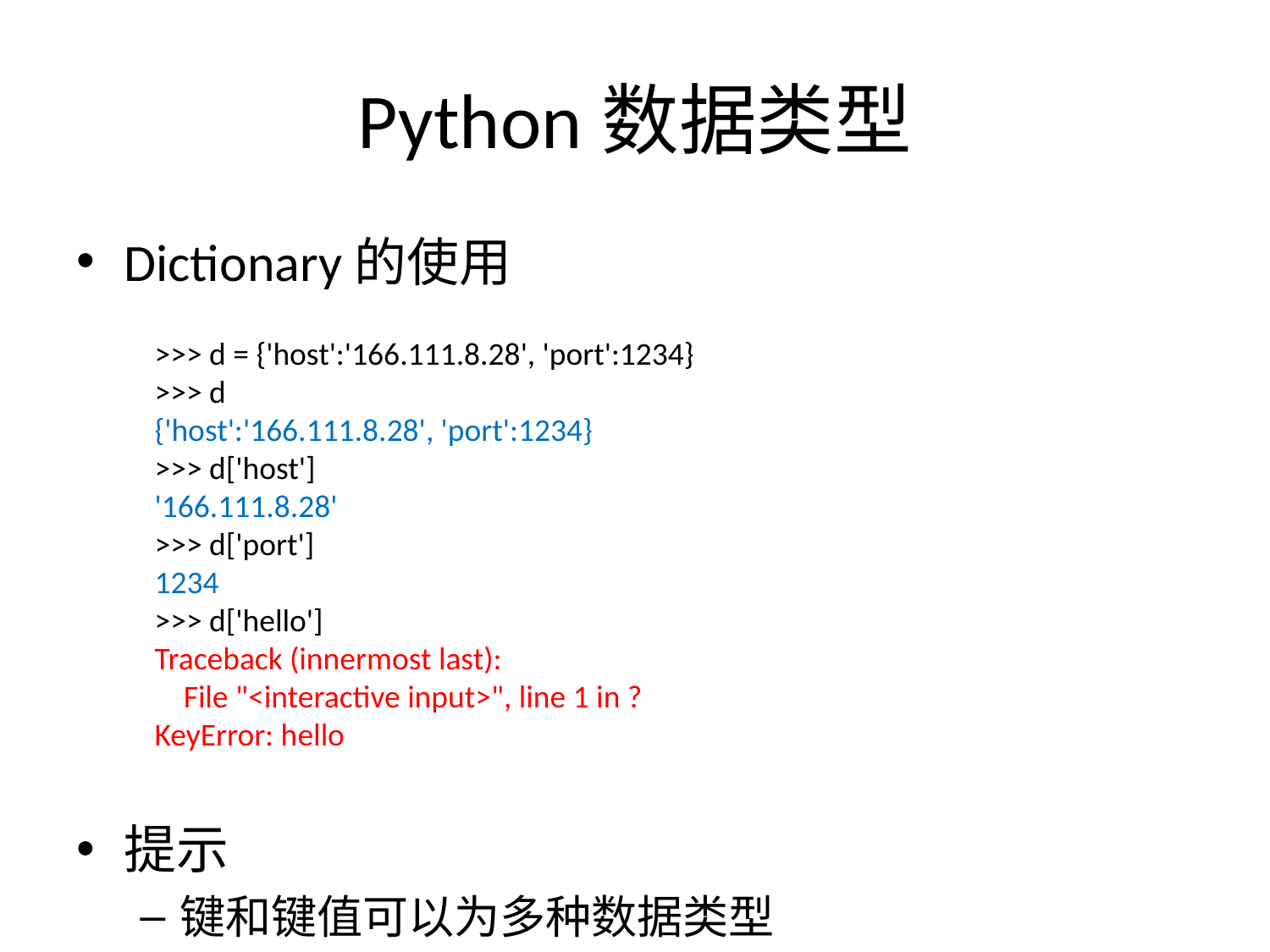

# Python数据类型
Dictionary的使用

提示
键和键值可以为多种数据类型
>>> d = {'host':'166.111.8.28', 'port':1234}
>>> d
{'host':'166.111.8.28', 'port':1234}
>>> d['host']
'166.111.8.28'
>>> d['port']
1234
>>> d['hello']
Traceback (innermost last):
    File "<interactive input>", line 1 in ?
KeyError: hello